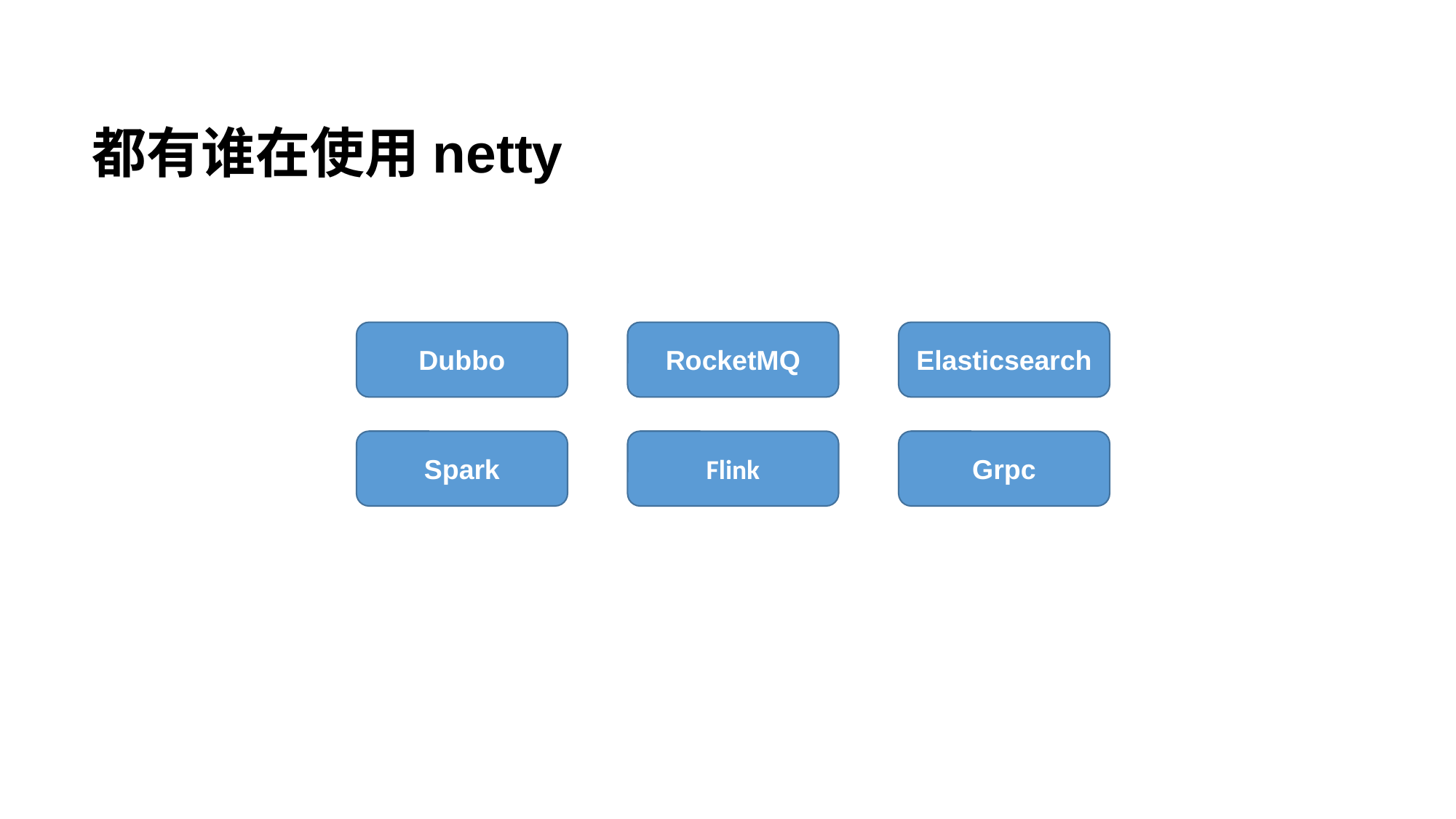

都有谁在使用netty
Dubbo
RocketMQ
Elasticsearch
Spark
Flink
Grpc